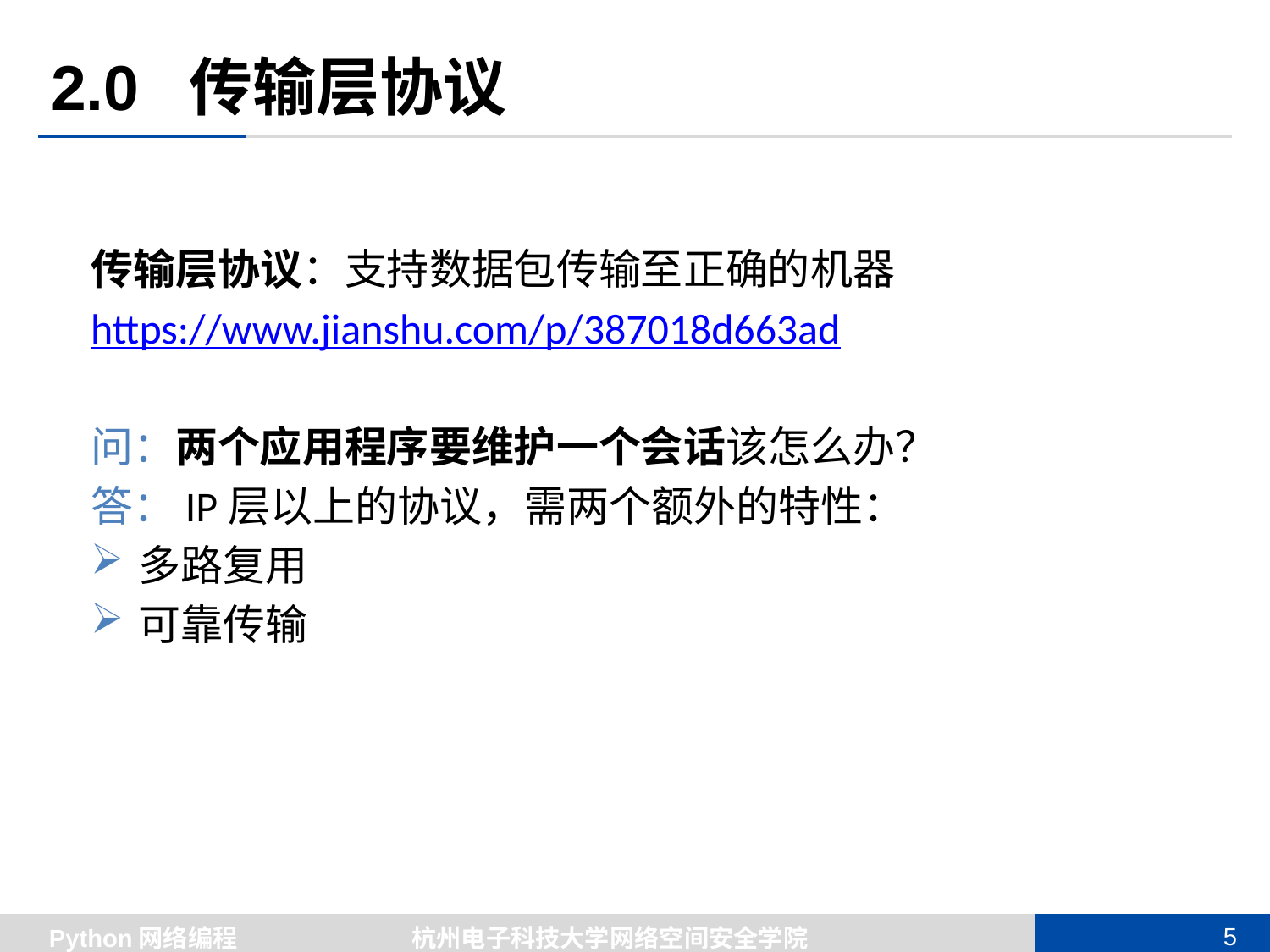

# 2.0  传输层协议

传输层协议：支持数据包传输至正确的机器
https://www.jianshu.com/p/387018d663ad

问：两个应用程序要维护一个会话该怎么办？
答：IP层以上的协议，需两个额外的特性：
多路复用
可靠传输